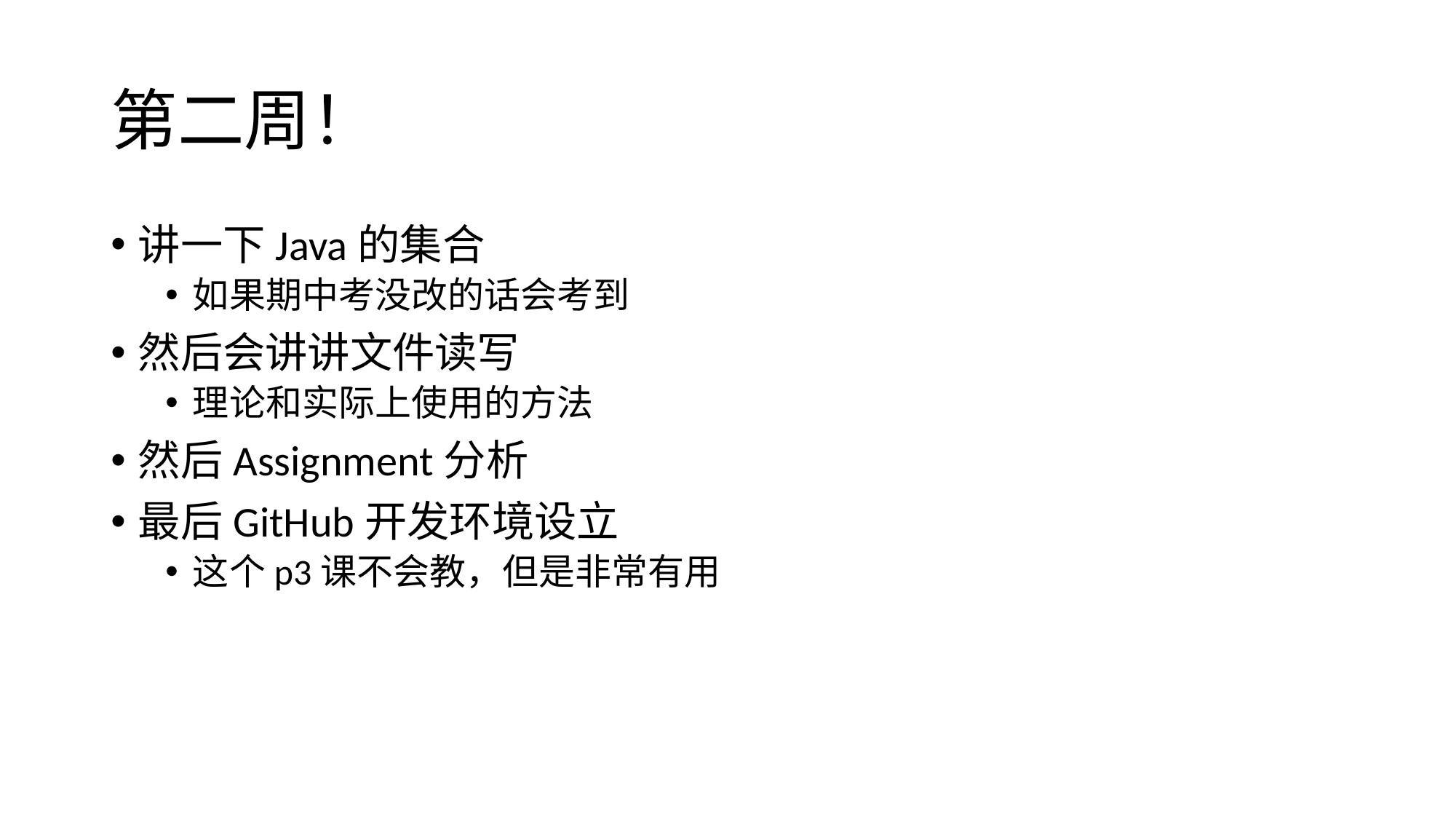

# 第二周！
讲一下Java的集合
如果期中考没改的话会考到
然后会讲讲文件读写
理论和实际上使用的方法
然后Assignment分析
最后GitHub开发环境设立
这个p3课不会教，但是非常有用